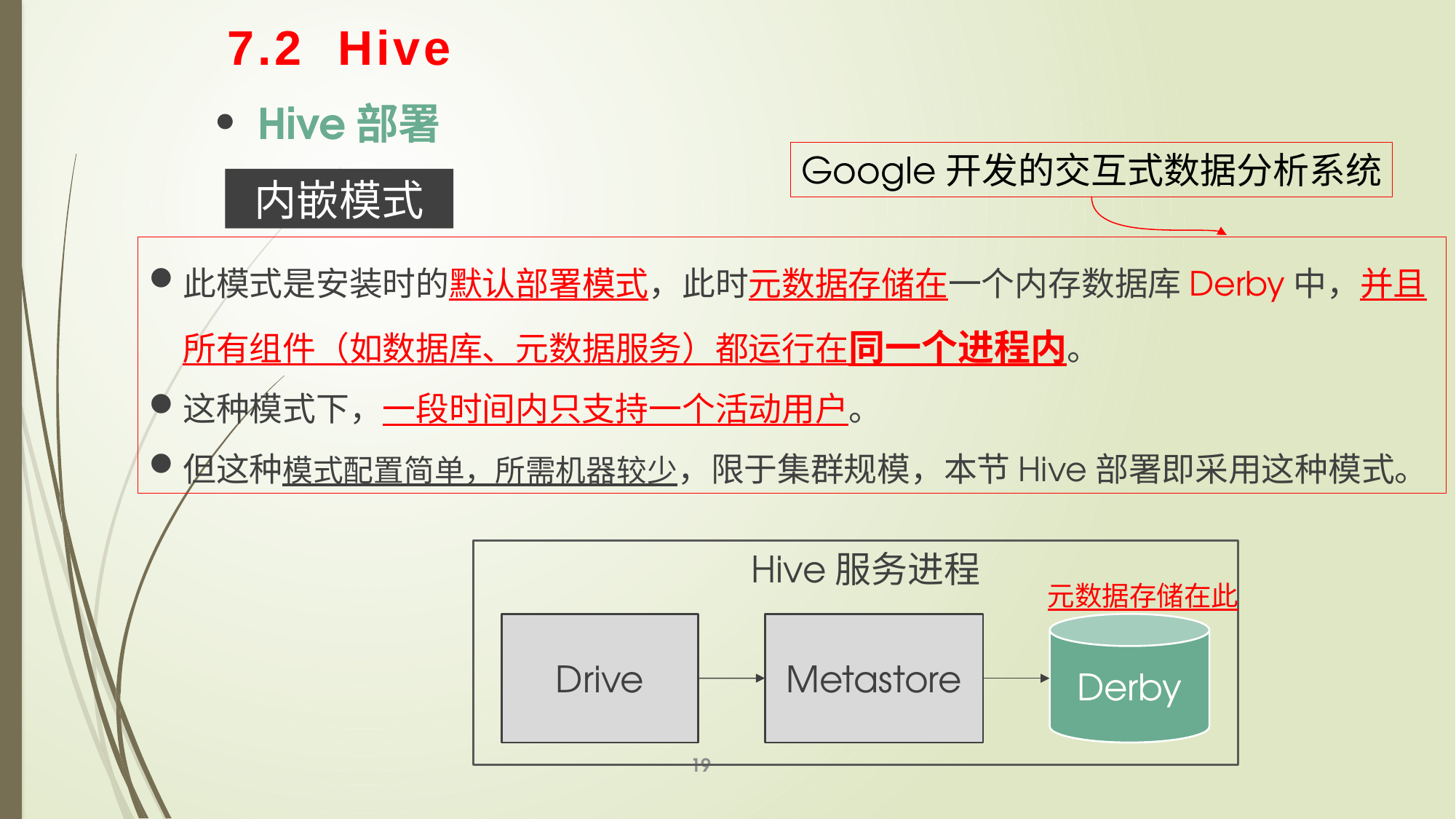

7.2  Hive
Hive部署

Google开发的交互式数据分析系统
内嵌模式
此模式是安装时的默认部署模式，此时元数据存储在一个内存数据库Derby中，并且所有组件（如数据库、元数据服务）都运行在同一个进程内。
这种模式下，一段时间内只支持一个活动用户。
但这种模式配置简单，所需机器较少，限于集群规模，本节Hive部署即采用这种模式。

Hive服务进程
Drive
Metastore
Derby
元数据存储在此
19